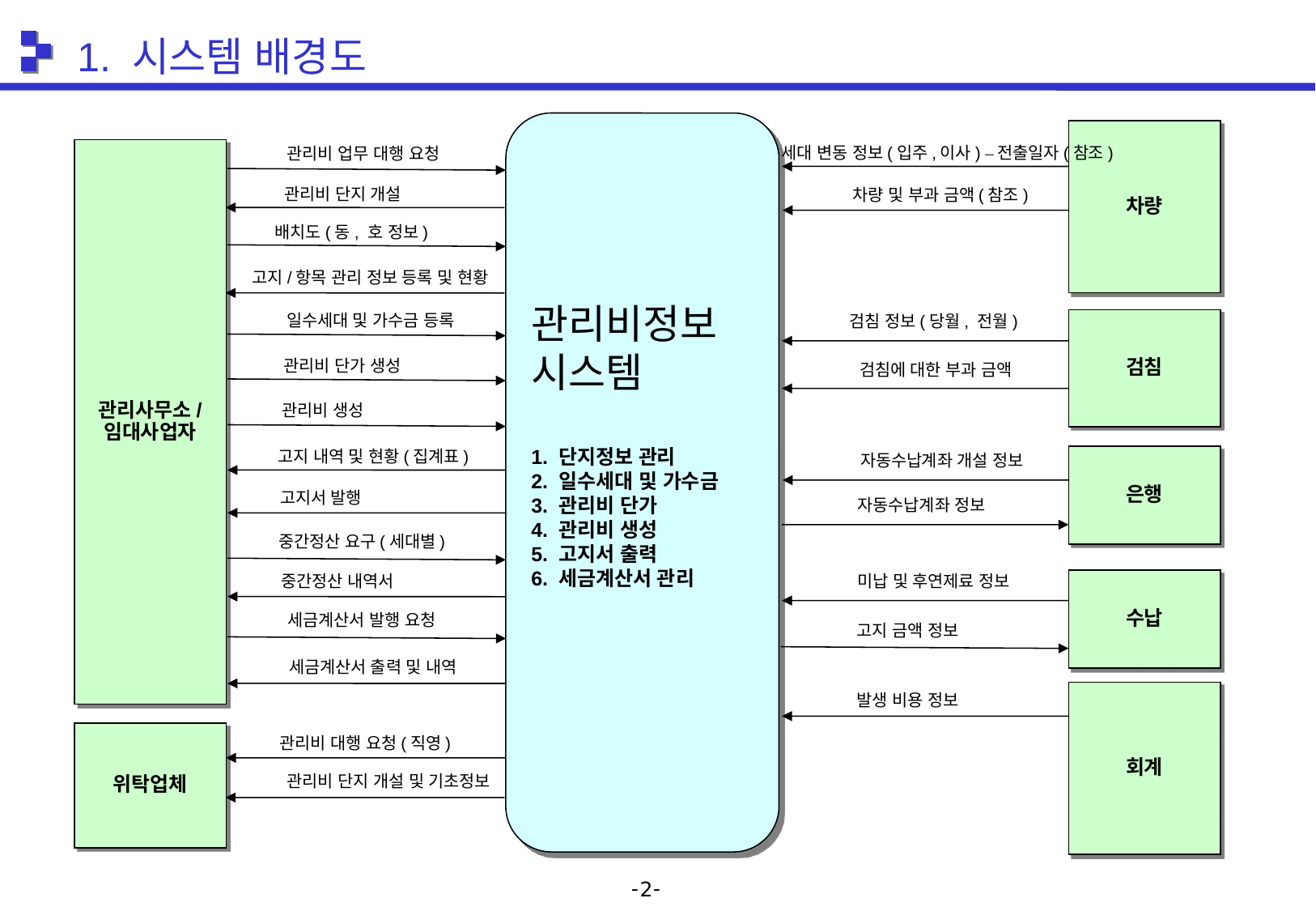

1. 시스템 배경도
관리비정보
시스템

1. 단지정보 관리
2. 일수세대 및 가수금
3. 관리비 단가
4. 관리비 생성
5. 고지서 출력
6. 세금계산서 관리

차량
세대 변동 정보(입주,이사) –전출일자(참조)
관리비 업무 대행 요청
관리사무소/
임대사업자

관리비 단지 개설
차량 및 부과 금액(참조)

배치도(동, 호 정보)

고지/항목 관리 정보 등록 및 현황

일수세대 및 가수금 등록
검침 정보(당월, 전월)
검침

관리비 단가 생성
검침에 대한 부과 금액

관리비 생성

고지 내역 및 현황(집계표)
자동수납계좌 개설 정보
은행

고지서 발행
자동수납계좌 정보

중간정산 요구(세대별)

미납 및 후연제료 정보
중간정산 내역서
수납

세금계산서 발행 요청
고지 금액 정보

세금계산서 출력 및 내역
회계

발생 비용 정보

위탁업체
관리비 대행 요청(직영)

관리비 단지 개설 및 기초정보